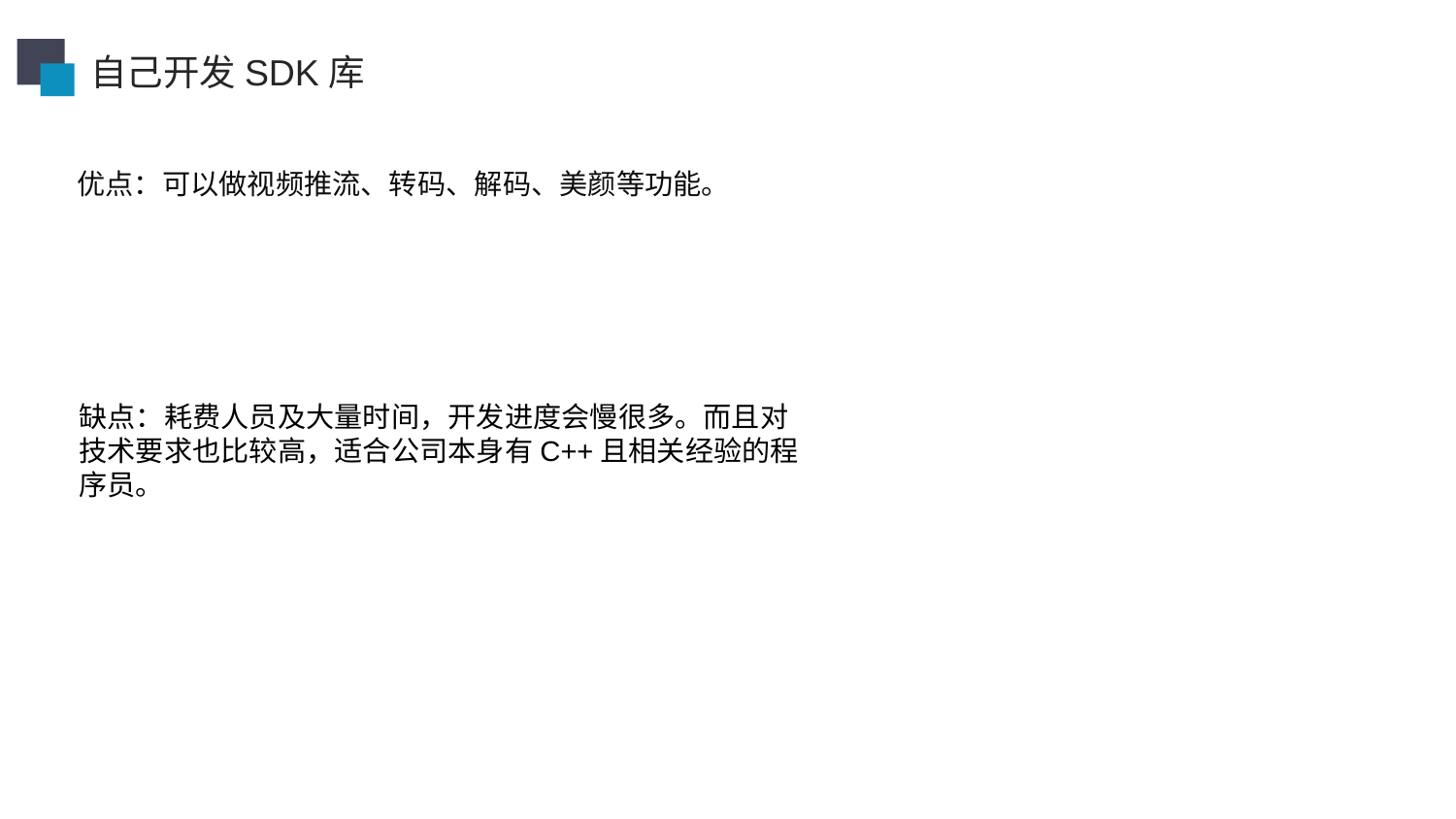

自己开发SDK库
优点：可以做视频推流、转码、解码、美颜等功能。

缺点：耗费人员及大量时间，开发进度会慢很多。而且对技术要求也比较高，适合公司本身有C++且相关经验的程序员。